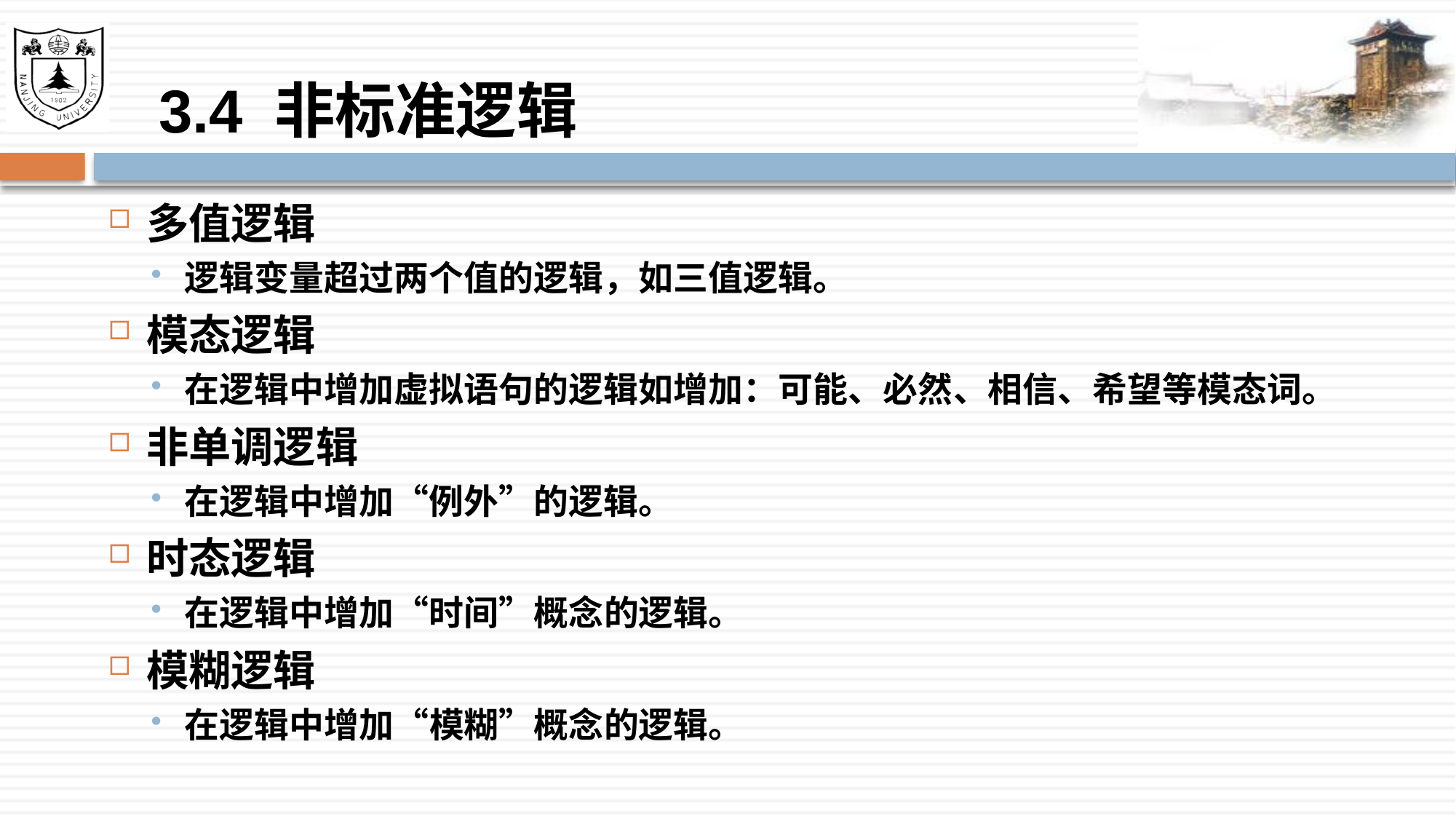

# 3.4 非标准逻辑
多值逻辑
逻辑变量超过两个值的逻辑，如三值逻辑。
模态逻辑
在逻辑中增加虚拟语句的逻辑如增加：可能、必然、相信、希望等模态词。
非单调逻辑
在逻辑中增加“例外”的逻辑。
时态逻辑
在逻辑中增加“时间”概念的逻辑。
模糊逻辑
在逻辑中增加“模糊”概念的逻辑。